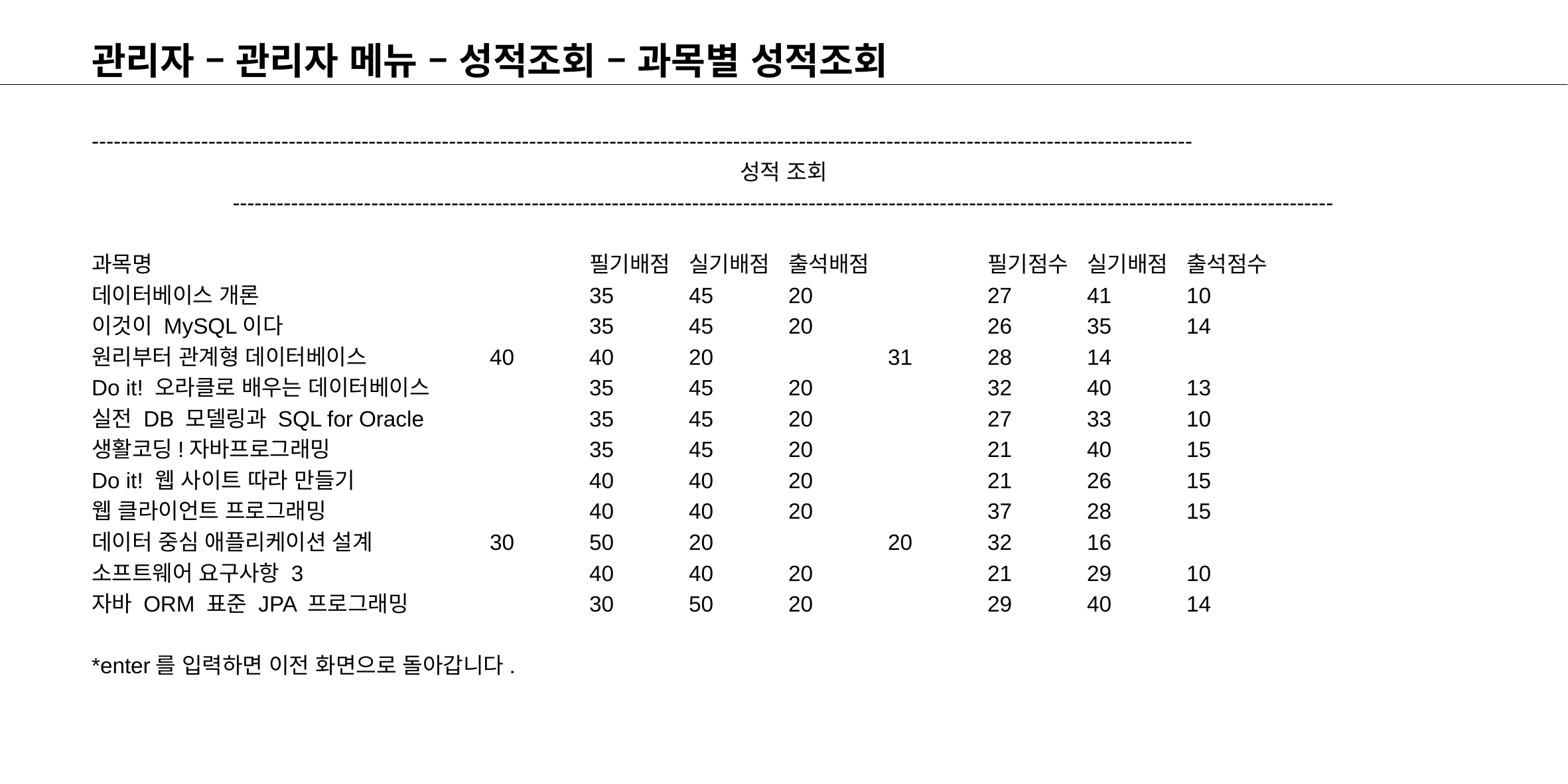

# 관리자 – 관리자 메뉴 – 성적조회 – 과목별 성적조회
-------------------------------------------------------------------------------------------------------------------------------------------------------
성적 조회
-------------------------------------------------------------------------------------------------------------------------------------------------------

과목명					필기배점	실기배점	출석배점		필기점수	실기배점	출석점수
데이터베이스 개론				35	45	20		27	41	10
이것이 MySQL이다				35	45	20		26	35	14
원리부터 관계형 데이터베이스		40	40	20		31	28	14
Do it! 오라클로 배우는 데이터베이스		35	45	20		32	40	13
실전 DB 모델링과 SQL for Oracle		35	45	20		27	33	10
생활코딩!자바프로그래밍			35	45	20		21	40	15
Do it! 웹 사이트 따라 만들기			40	40	20		21	26	15
웹 클라이언트 프로그래밍			40	40	20		37	28	15
데이터 중심 애플리케이션 설계		30	50	20		20	32	16
소프트웨어 요구사항 3			40	40	20		21	29	10
자바 ORM 표준 JPA 프로그래밍		30	50	20		29	40	14

*enter를 입력하면 이전 화면으로 돌아갑니다.